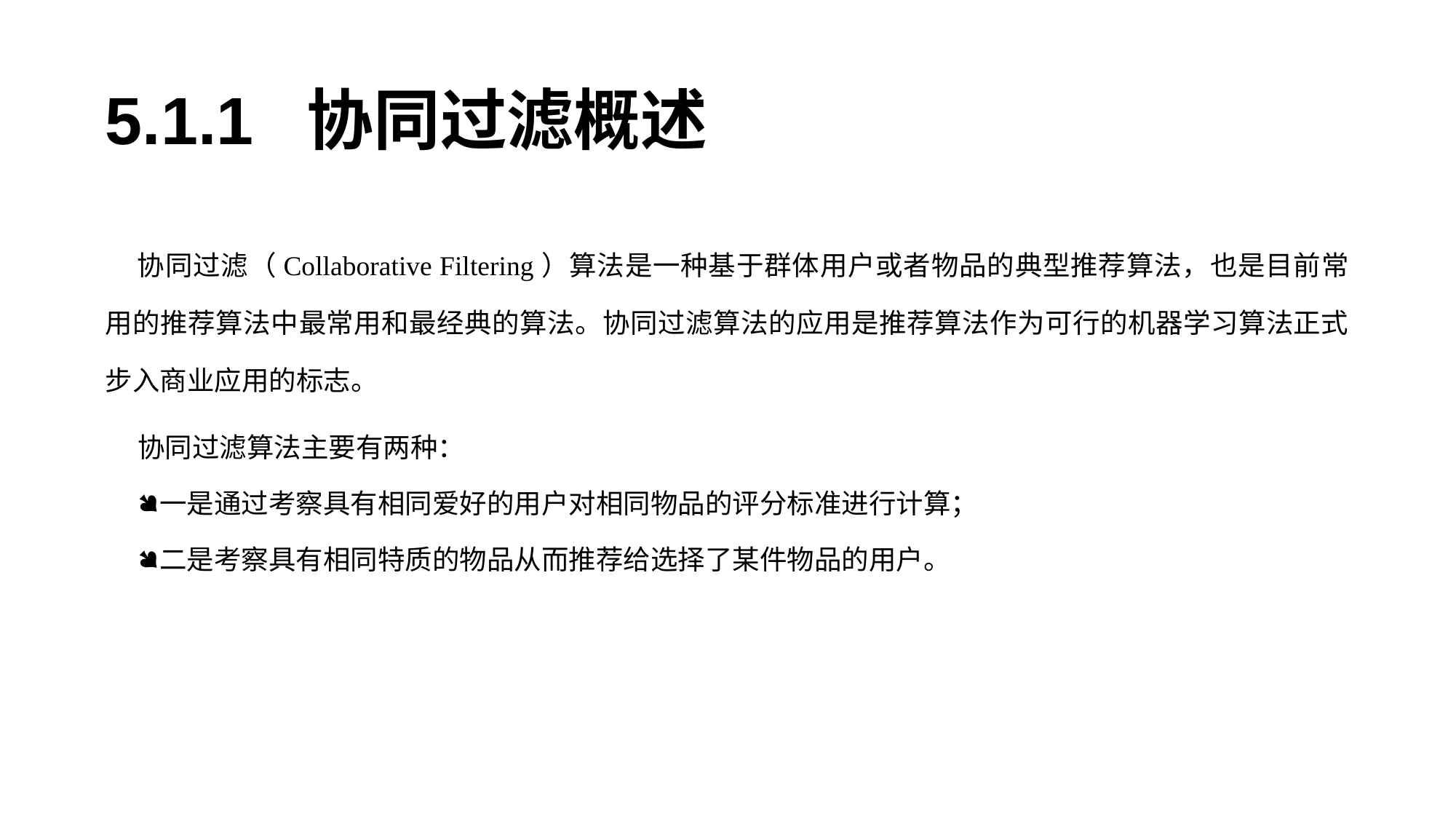

# 5.1.1  协同过滤概述
协同过滤（Collaborative Filtering）算法是一种基于群体用户或者物品的典型推荐算法，也是目前常用的推荐算法中最常用和最经典的算法。协同过滤算法的应用是推荐算法作为可行的机器学习算法正式步入商业应用的标志。
协同过滤算法主要有两种：
一是通过考察具有相同爱好的用户对相同物品的评分标准进行计算；
二是考察具有相同特质的物品从而推荐给选择了某件物品的用户。